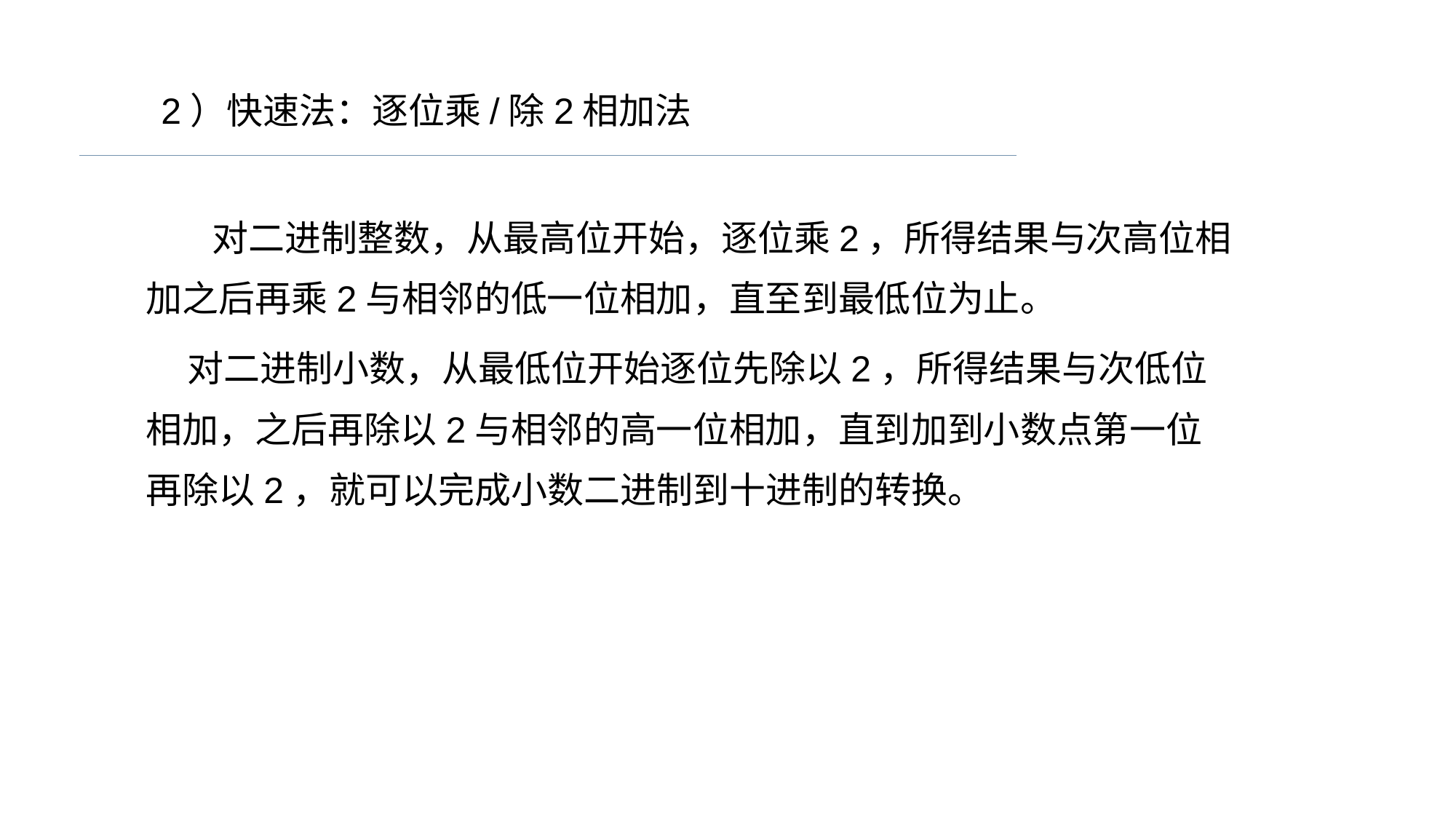

2）快速法：逐位乘/除2相加法
       对二进制整数，从最高位开始，逐位乘2，所得结果与次高位相加之后再乘2与相邻的低一位相加，直至到最低位为止。
    对二进制小数，从最低位开始逐位先除以2，所得结果与次低位相加，之后再除以2与相邻的高一位相加，直到加到小数点第一位再除以2，就可以完成小数二进制到十进制的转换。